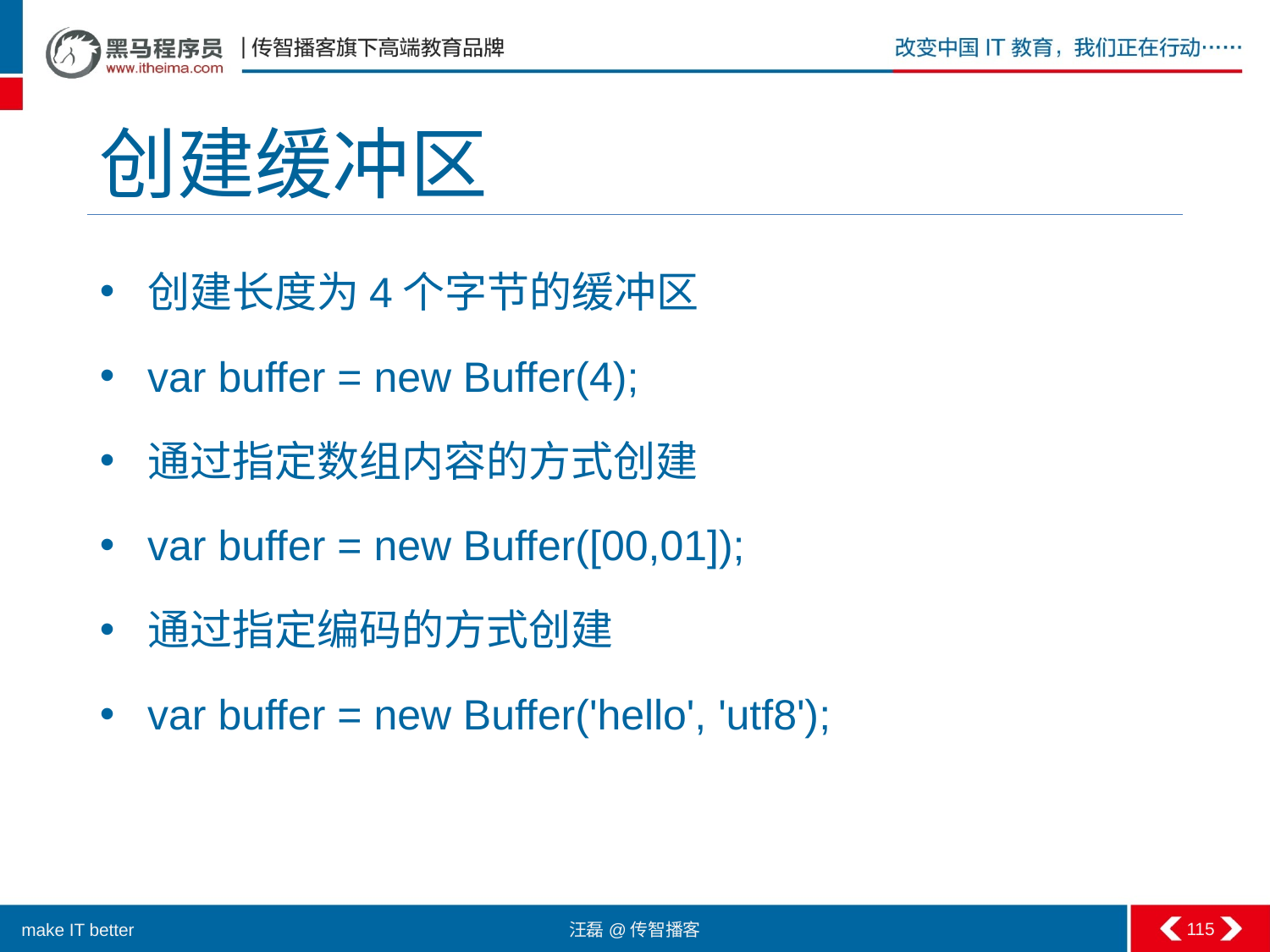

# 创建缓冲区
创建长度为4个字节的缓冲区
var buffer = new Buffer(4);
通过指定数组内容的方式创建
var buffer = new Buffer([00,01]);
通过指定编码的方式创建
var buffer = new Buffer('hello', 'utf8');
115
汪磊@传智播客
make IT better